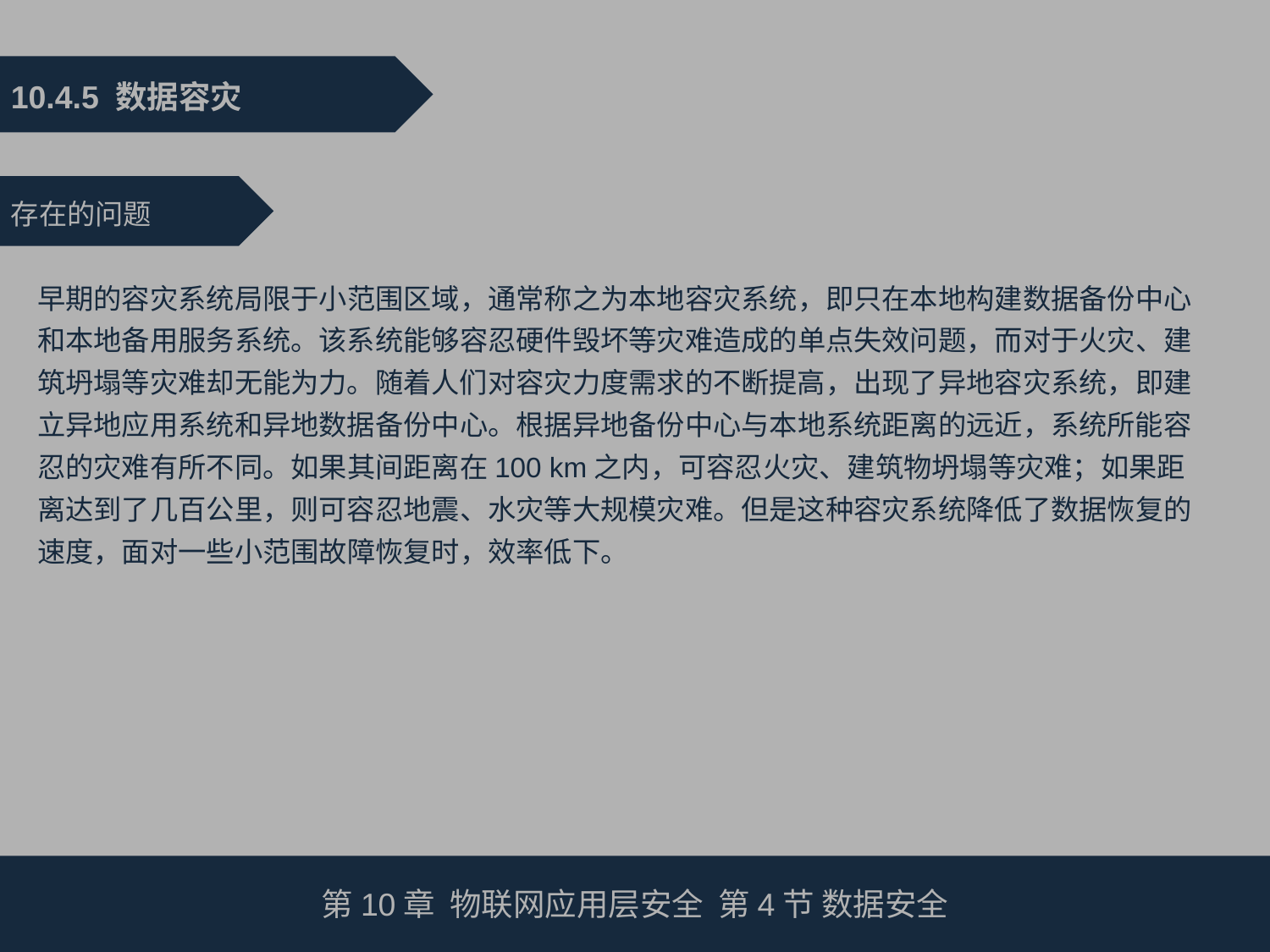

10.4.5 数据容灾
存在的问题
早期的容灾系统局限于小范围区域，通常称之为本地容灾系统，即只在本地构建数据备份中心和本地备用服务系统。该系统能够容忍硬件毁坏等灾难造成的单点失效问题，而对于火灾、建筑坍塌等灾难却无能为力。随着人们对容灾力度需求的不断提高，出现了异地容灾系统，即建立异地应用系统和异地数据备份中心。根据异地备份中心与本地系统距离的远近，系统所能容忍的灾难有所不同。如果其间距离在100 km之内，可容忍火灾、建筑物坍塌等灾难；如果距离达到了几百公里，则可容忍地震、水灾等大规模灾难。但是这种容灾系统降低了数据恢复的速度，面对一些小范围故障恢复时，效率低下。